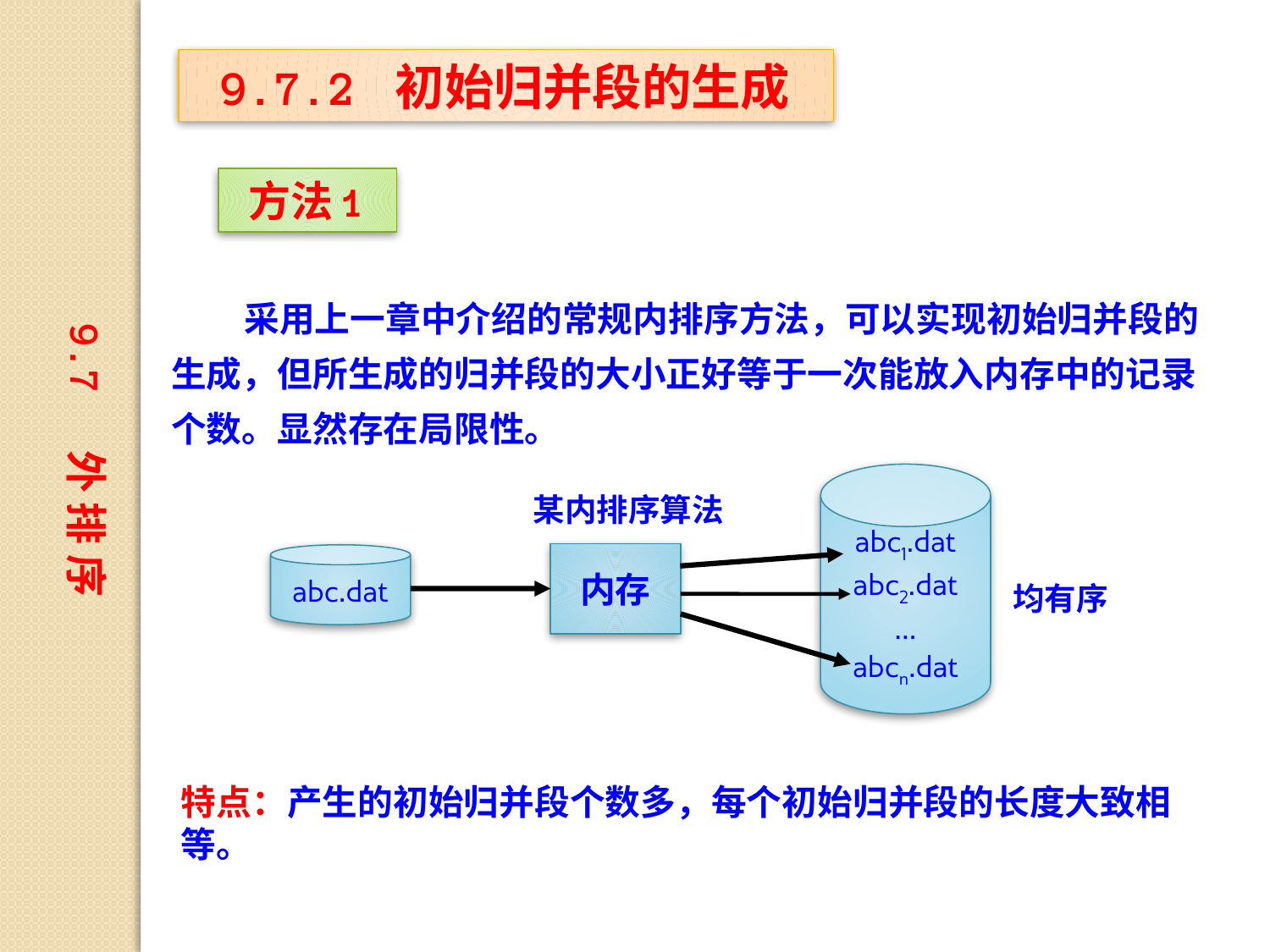

9.7.2 初始归并段的生成
方法1
9.7  外 排 序
        采用上一章中介绍的常规内排序方法，可以实现初始归并段的生成，但所生成的归并段的大小正好等于一次能放入内存中的记录个数。显然存在局限性。

abc1.dat
abc2.dat
…
abcn.dat

某内排序算法
内存
abc.dat

均有序

特点：产生的初始归并段个数多，每个初始归并段的长度大致相等。